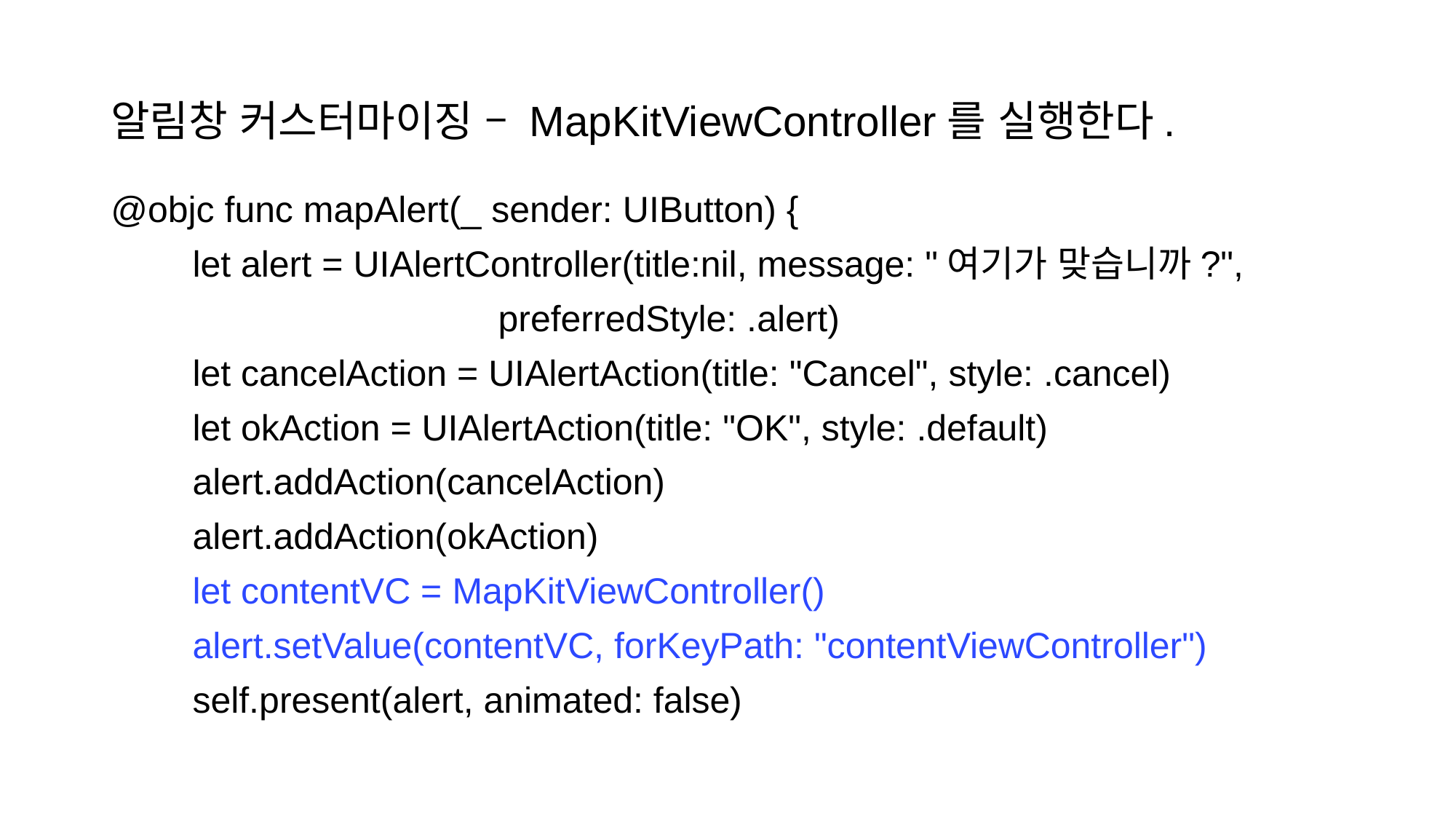

# 알림창 커스터마이징 – MapKitViewController를 실행한다.
@objc func mapAlert(_ sender: UIButton) {
        let alert = UIAlertController(title:nil, message: "여기가 맞습니까?",
                                      preferredStyle: .alert)
        let cancelAction = UIAlertAction(title: "Cancel", style: .cancel)
        let okAction = UIAlertAction(title: "OK", style: .default)
        alert.addAction(cancelAction)
        alert.addAction(okAction)
        let contentVC = MapKitViewController()
        alert.setValue(contentVC, forKeyPath: "contentViewController")
        self.present(alert, animated: false)